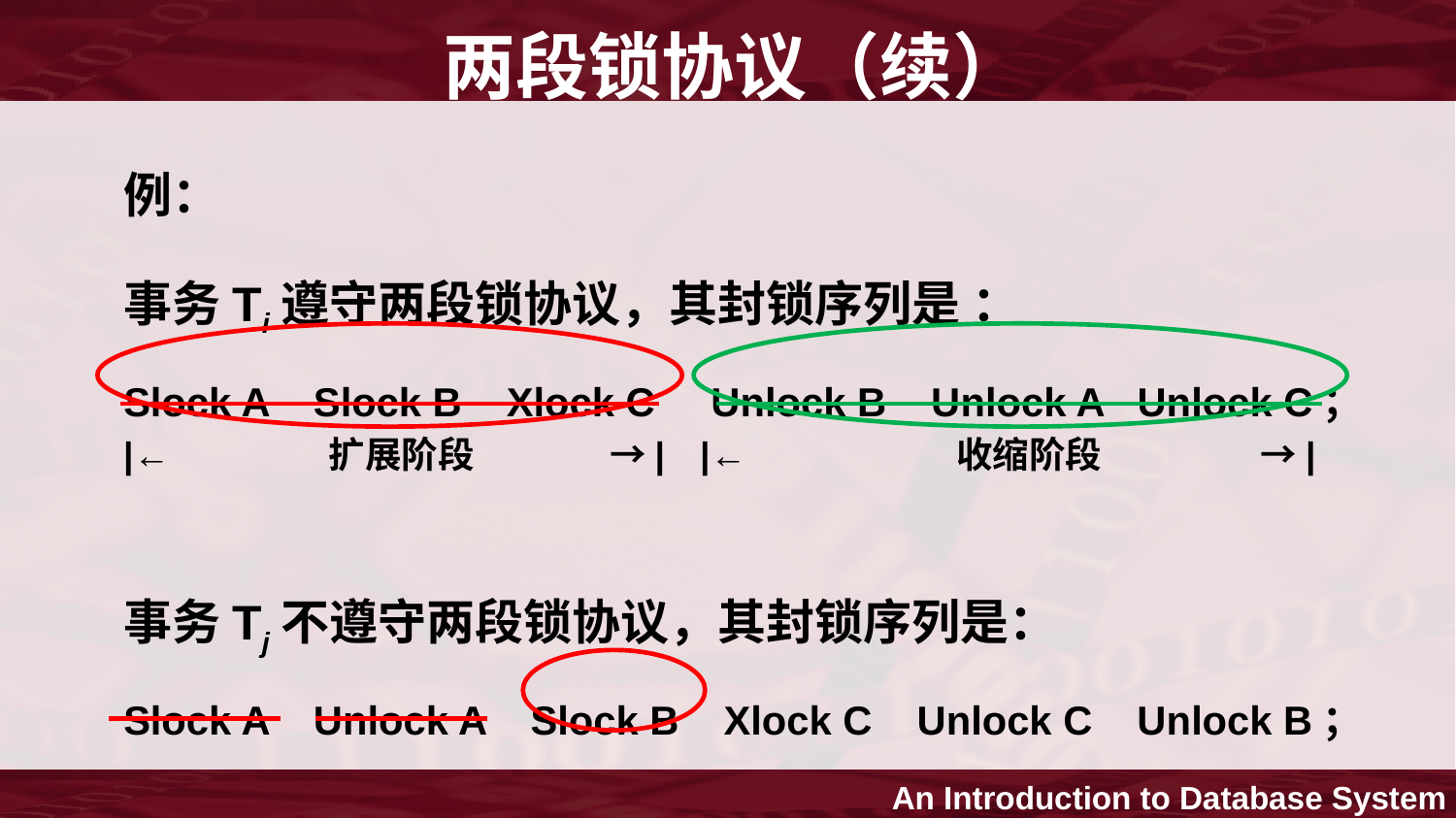

两段锁协议（续）
例：
事务Ti遵守两段锁协议，其封锁序列是 ：
Slock A    Slock B    Xlock C     Unlock B    Unlock A   Unlock C；

事务Tj不遵守两段锁协议，其封锁序列是：
Slock A    Unlock A    Slock B    Xlock C    Unlock C    Unlock B；

|←	     扩展阶段	      →|
|←	          收缩阶段	               →|